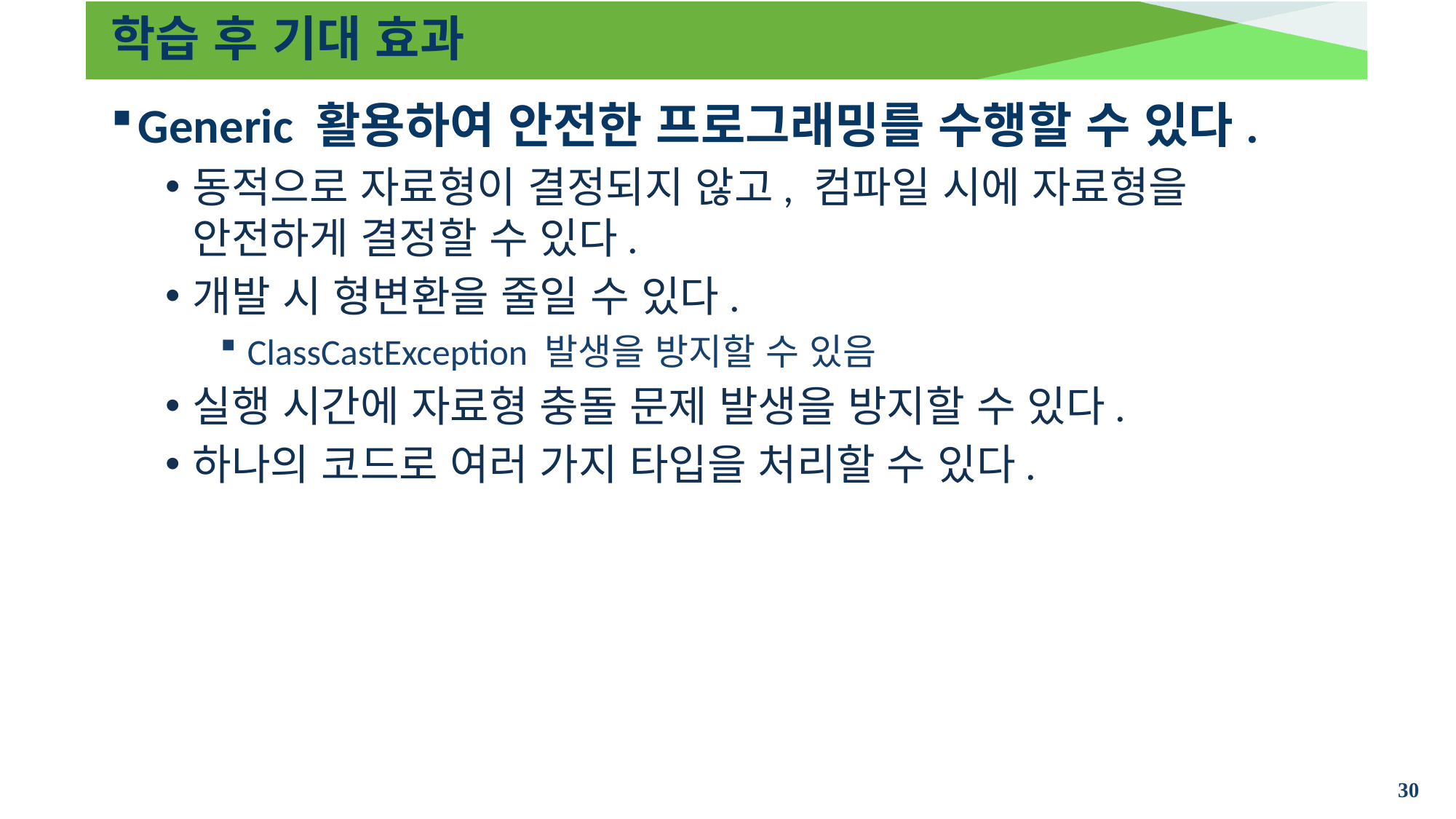

# 학습 후 기대 효과
Generic 활용하여 안전한 프로그래밍를 수행할 수 있다.
동적으로 자료형이 결정되지 않고, 컴파일 시에 자료형을 안전하게 결정할 수 있다.
개발 시 형변환을 줄일 수 있다.
ClassCastException 발생을 방지할 수 있음
실행 시간에 자료형 충돌 문제 발생을 방지할 수 있다.
하나의 코드로 여러 가지 타입을 처리할 수 있다.
30